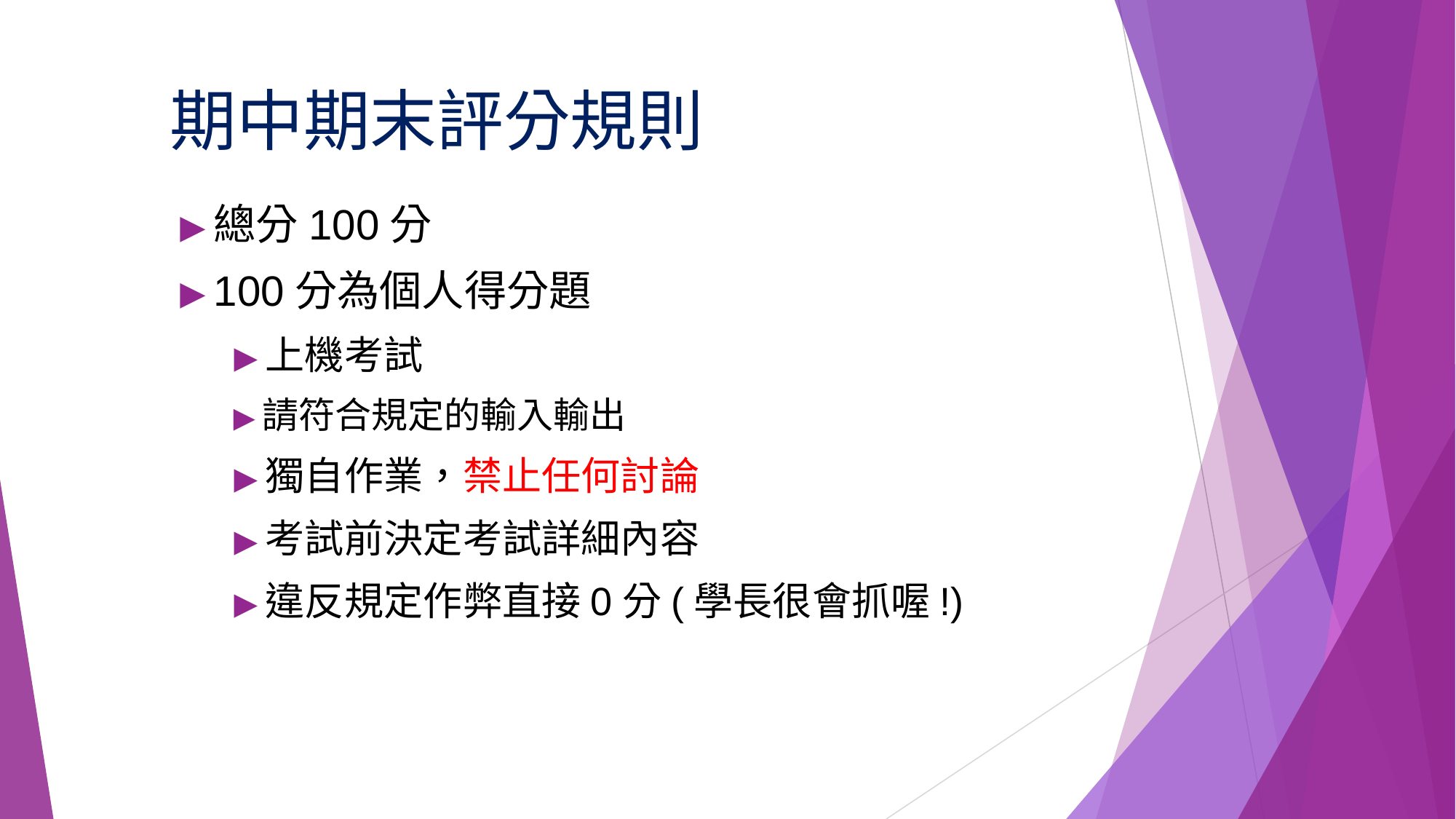

# 期中期末評分規則
總分100分
100分為個人得分題
上機考試
請符合規定的輸入輸出
獨自作業，禁止任何討論
考試前決定考試詳細內容
違反規定作弊直接0分(學長很會抓喔!)